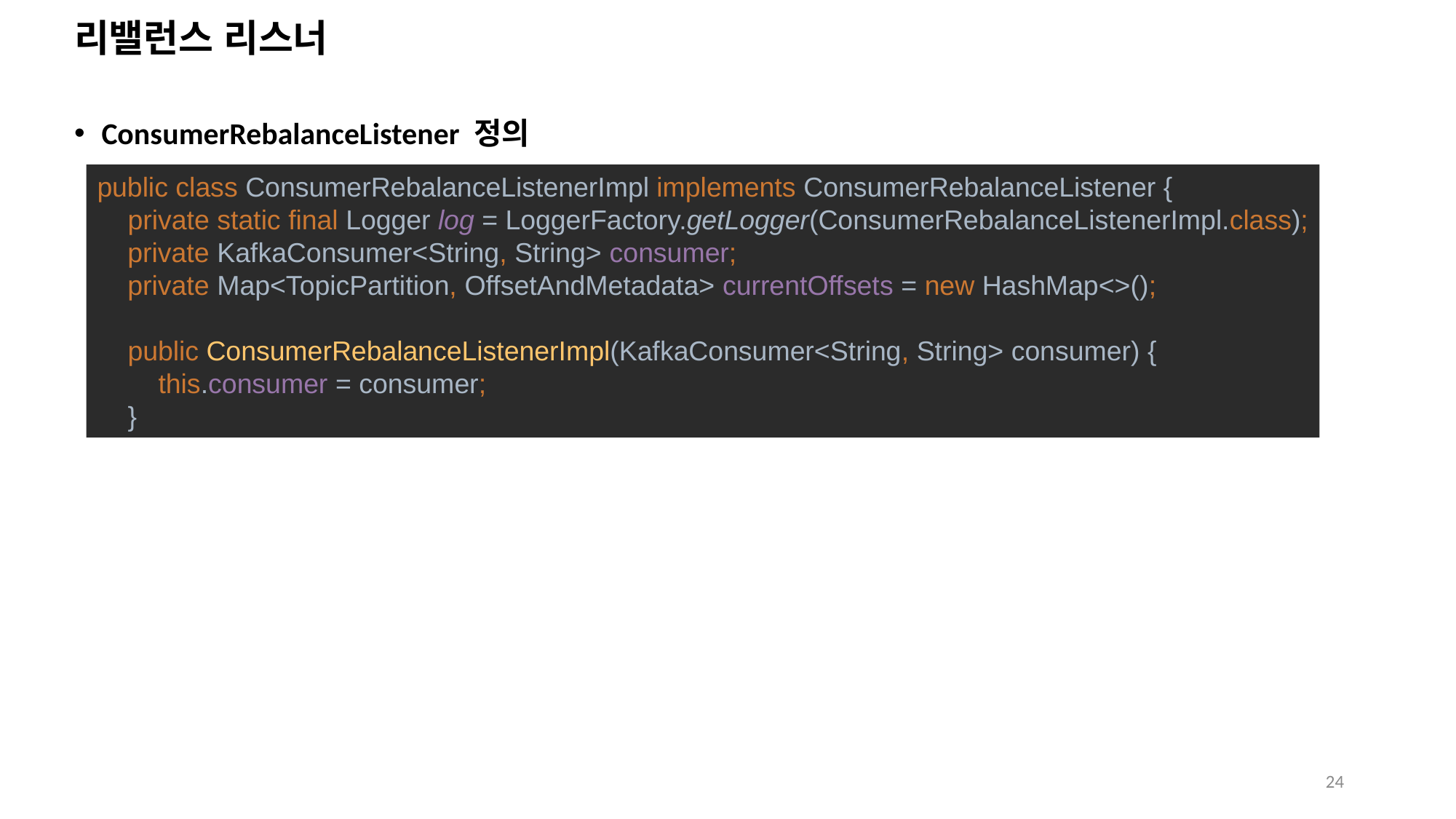

# 리밸런스 리스너
ConsumerRebalanceListener 정의

public class ConsumerRebalanceListenerImpl implements ConsumerRebalanceListener {
    private static final Logger log = LoggerFactory.getLogger(ConsumerRebalanceListenerImpl.class);
    private KafkaConsumer<String, String> consumer;
    private Map<TopicPartition, OffsetAndMetadata> currentOffsets = new HashMap<>();
    public ConsumerRebalanceListenerImpl(KafkaConsumer<String, String> consumer) {
        this.consumer = consumer;
    }
24